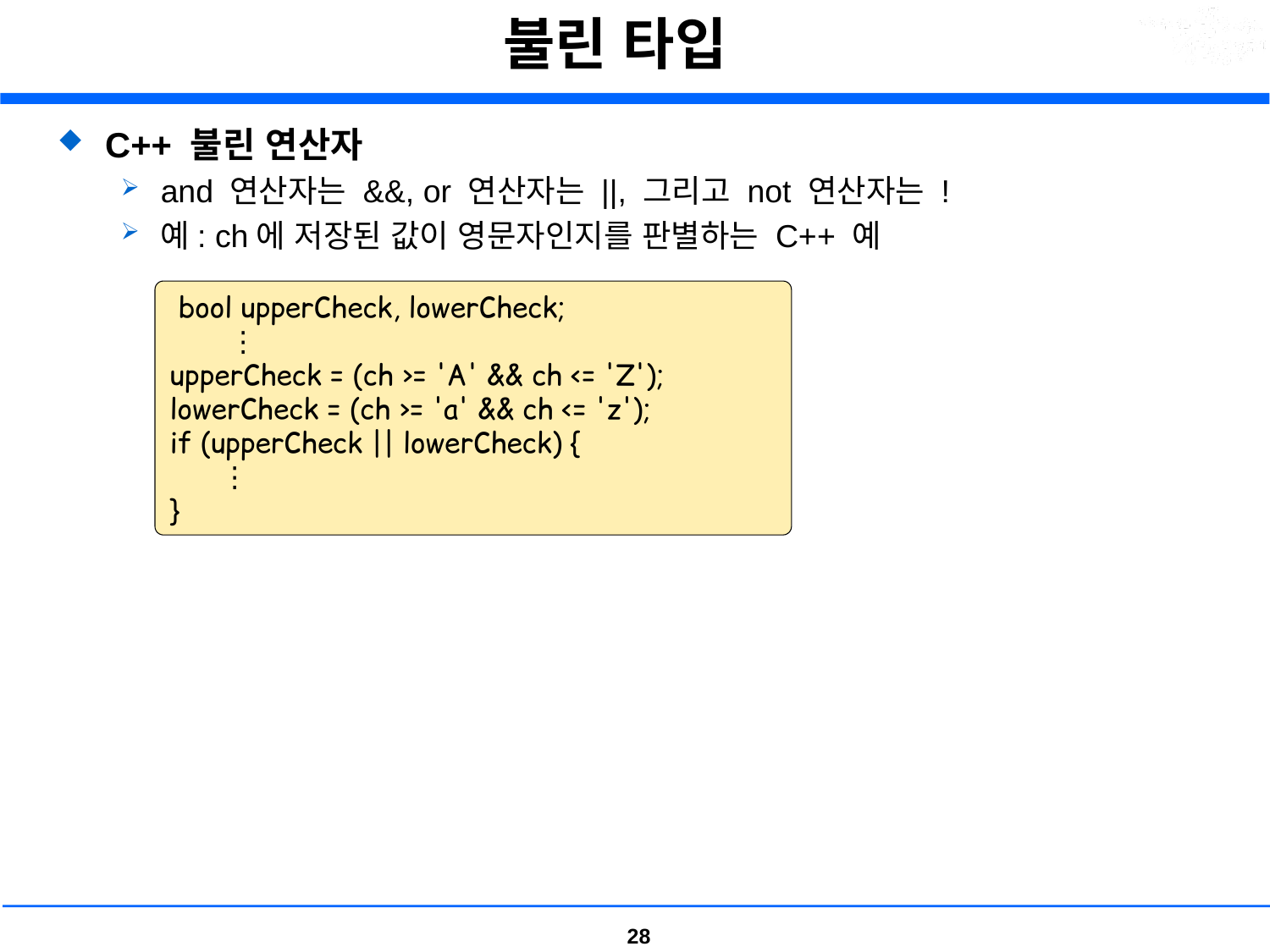

# 불린 타입
C++ 불린 연산자
and 연산자는 &&, or 연산자는 ||, 그리고 not 연산자는 !
예: ch에 저장된 값이 영문자인지를 판별하는 C++ 예

 bool upperCheck, lowerCheck;
       ⋮
upperCheck = (ch >= 'A' && ch <= 'Z');
lowerCheck = (ch >= 'a' && ch <= 'z');
if (upperCheck || lowerCheck) {
      ⋮
}